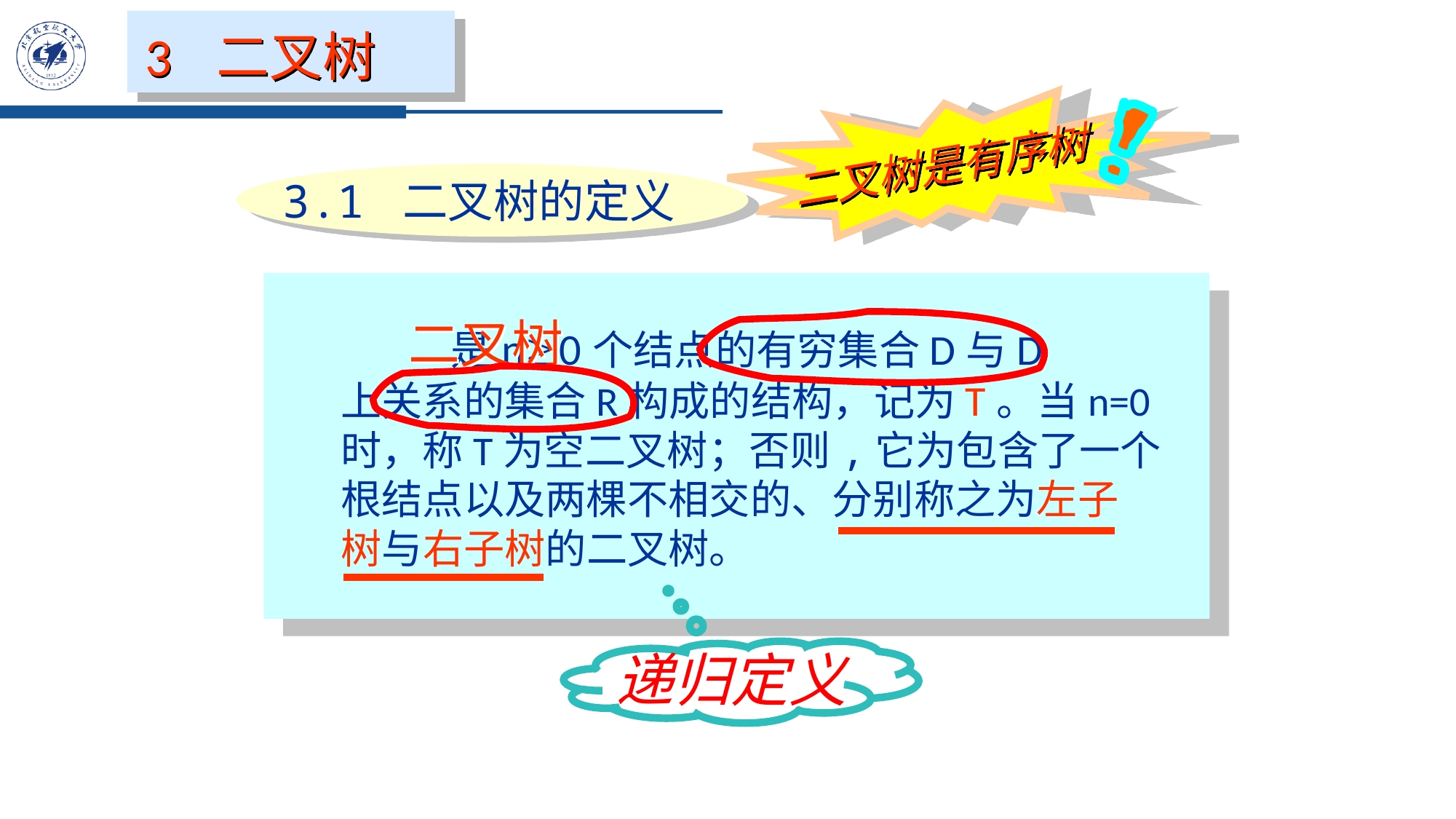

3 二叉树

二叉树是有序树

3.1 二叉树的定义

 二叉树
           是n≥0个结点的有穷集合D与D
上关系的集合R构成的结构，记为T。当n=0
时，称T为空二叉树；否则,它为包含了一个
根结点以及两棵不相交的、分别称之为左子
树与右子树的二叉树。

递归定义